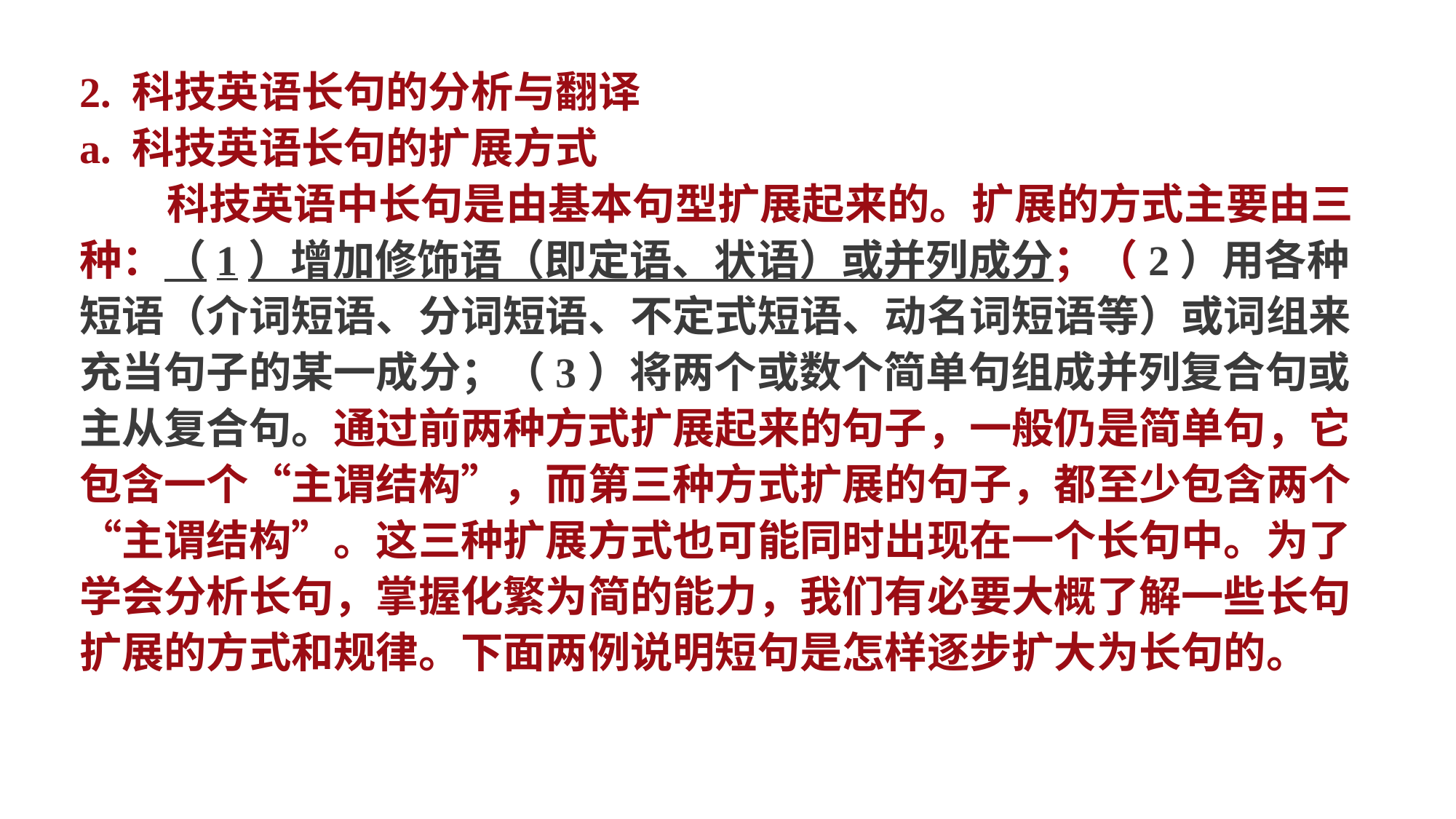

2. 科技英语长句的分析与翻译
a. 科技英语长句的扩展方式
        科技英语中长句是由基本句型扩展起来的。扩展的方式主要由三种：（1）增加修饰语（即定语、状语）或并列成分；（2）用各种短语（介词短语、分词短语、不定式短语、动名词短语等）或词组来充当句子的某一成分；（3）将两个或数个简单句组成并列复合句或主从复合句。通过前两种方式扩展起来的句子，一般仍是简单句，它包含一个“主谓结构”，而第三种方式扩展的句子，都至少包含两个“主谓结构”。这三种扩展方式也可能同时出现在一个长句中。为了学会分析长句，掌握化繁为简的能力，我们有必要大概了解一些长句扩展的方式和规律。下面两例说明短句是怎样逐步扩大为长句的。